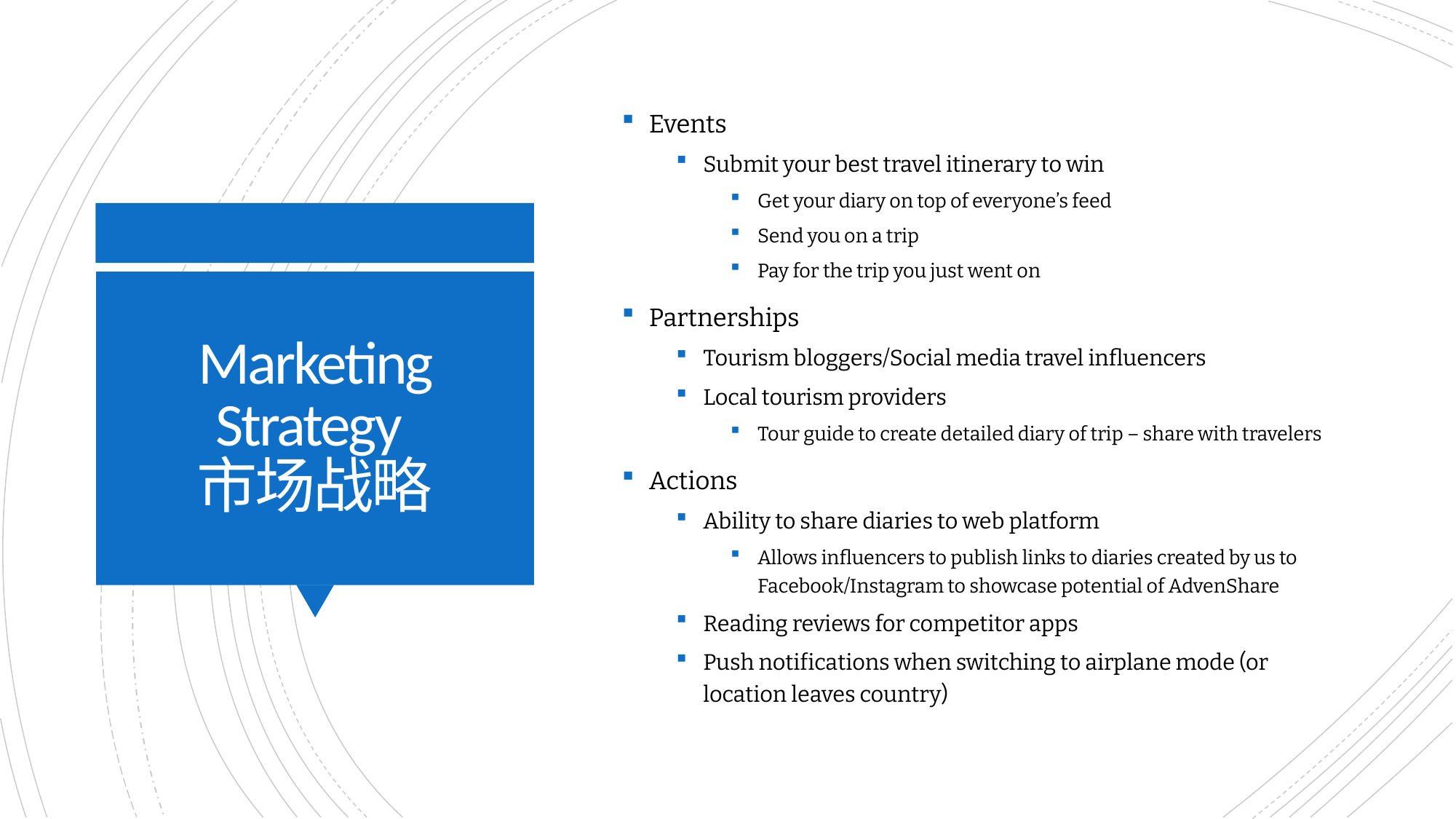

Events
Submit your best travel itinerary to win
Get your diary on top of everyone’s feed
Send you on a trip
Pay for the trip you just went on
Partnerships
Tourism bloggers/Social media travel influencers
Local tourism providers
Tour guide to create detailed diary of trip – share with travelers
Actions
Ability to share diaries to web platform
Allows influencers to publish links to diaries created by us to Facebook/Instagram to showcase potential of AdvenShare
Reading reviews for competitor apps
Push notifications when switching to airplane mode (or location leaves country)

# Marketing Strategy 市场战略